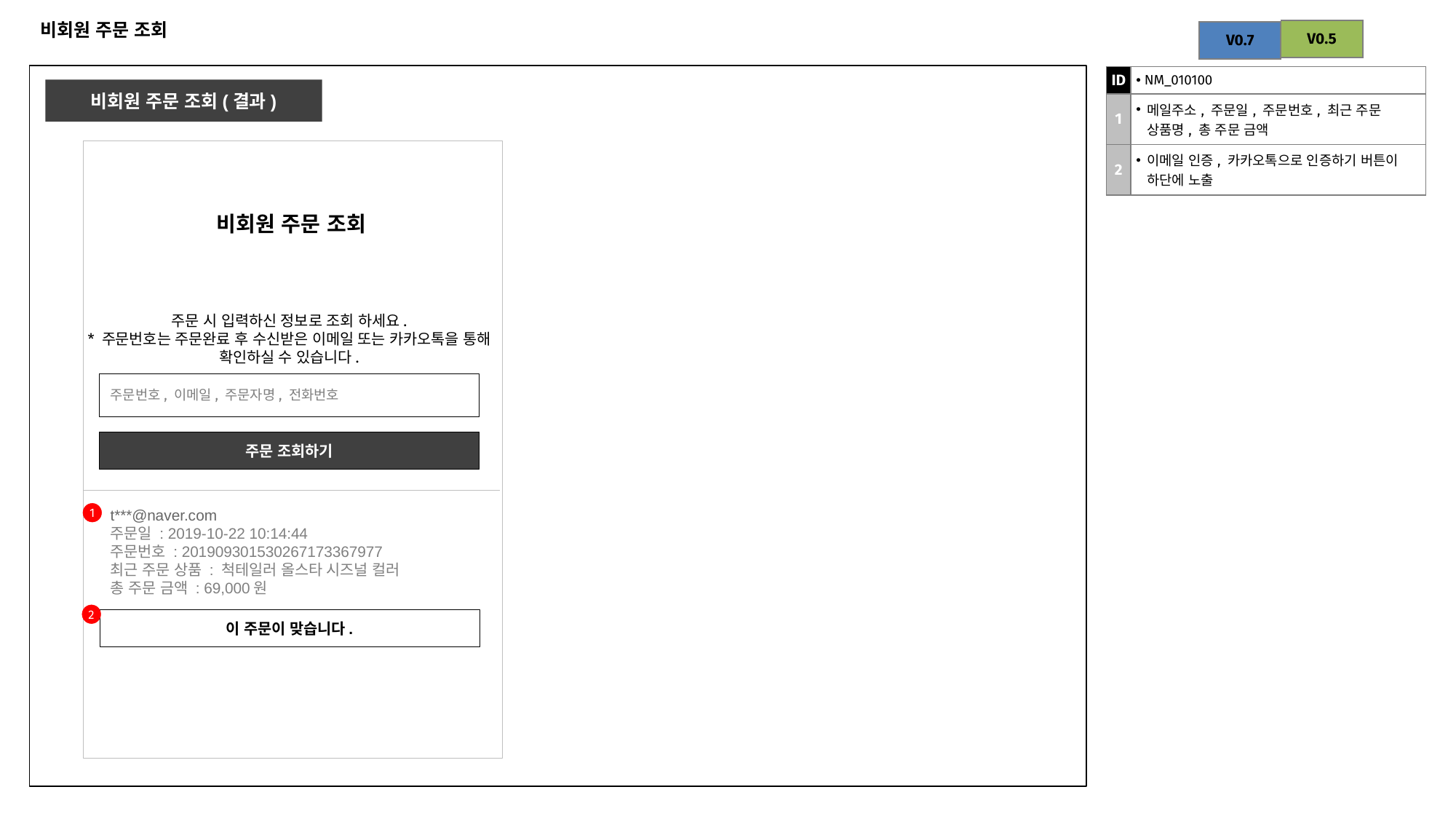

# 비회원 주문 조회
| V0.5 |
| --- |
| V0.7 |
| --- |

| ID | NM\_010100 |
| --- | --- |
| 1 | 메일주소, 주문일, 주문번호, 최근 주문 상품명, 총 주문 금액 |
| 2 | 이메일 인증, 카카오톡으로 인증하기 버튼이 하단에 노출 |
비회원 주문 조회(결과)

비회원 주문 조회
주문 시 입력하신 정보로 조회 하세요.
* 주문번호는 주문완료 후 수신받은 이메일 또는 카카오톡을 통해 확인하실 수 있습니다.
 주문번호, 이메일, 주문자명, 전화번호
주문 조회하기
t***@naver.com
주문일 : 2019-10-22 10:14:44
주문번호 : 201909301530267173367977
최근 주문 상품 : 척테일러 올스타 시즈널 컬러
총 주문 금액 : 69,000원
1
2
이 주문이 맞습니다.